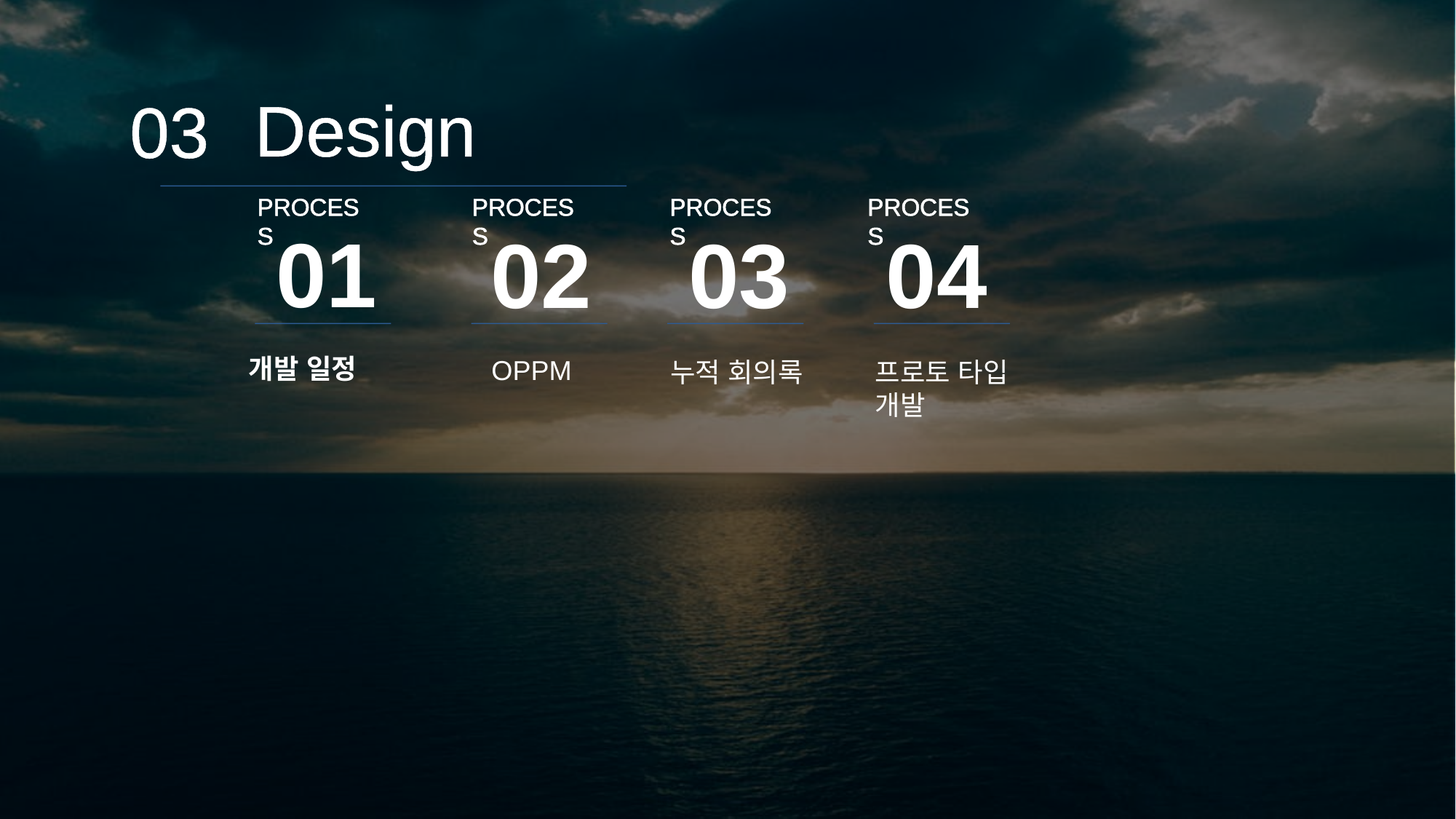

Design
03
PROCESS
PROCESS
PROCESS
PROCESS

01
02
03

04
개발 일정
OPPM

누적 회의록
프로토 타입
개발